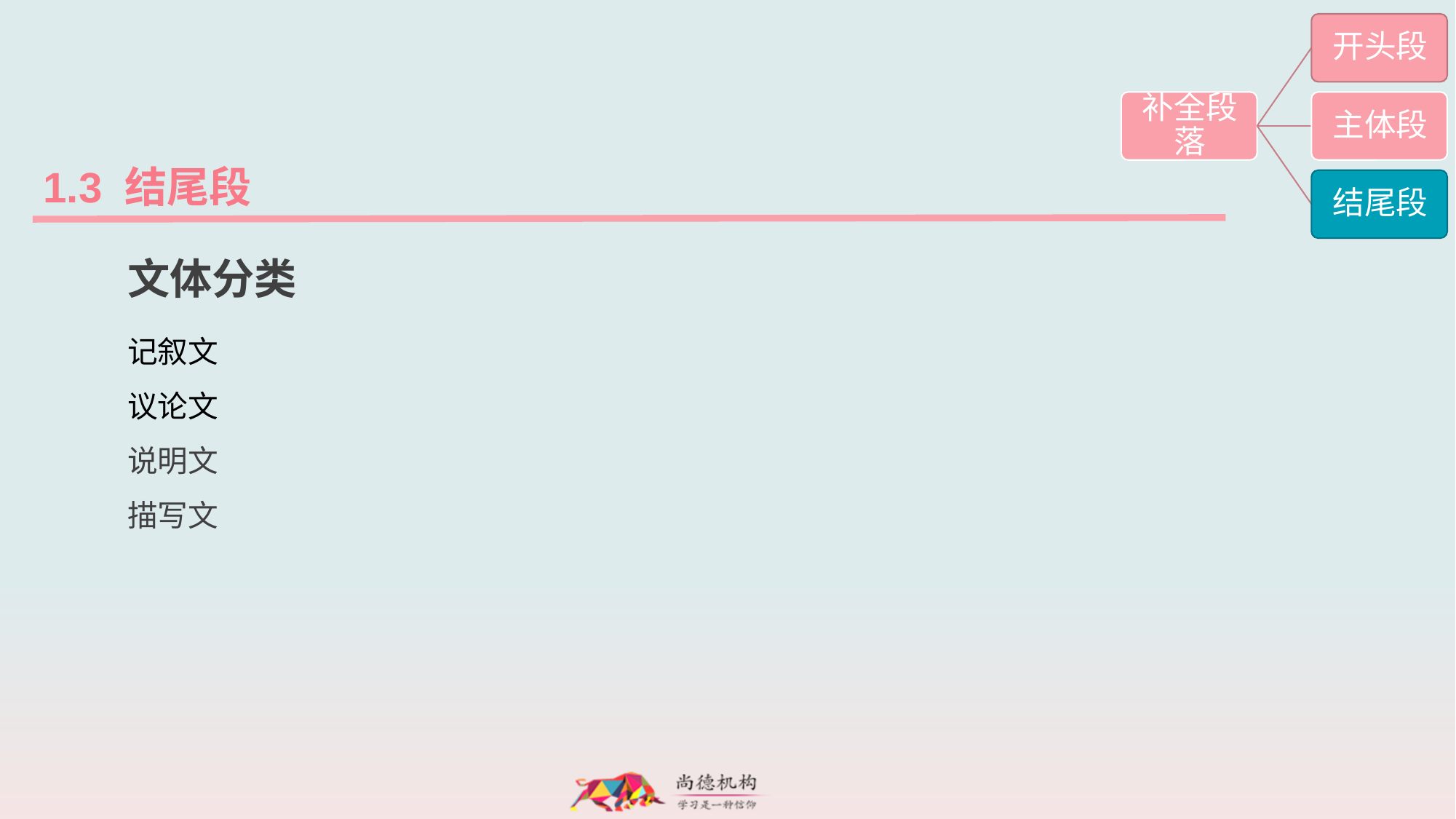

补全段落

开头段

主体段

结尾段
1.3 结尾段
文体分类
记叙文
议论文
说明文
描写文